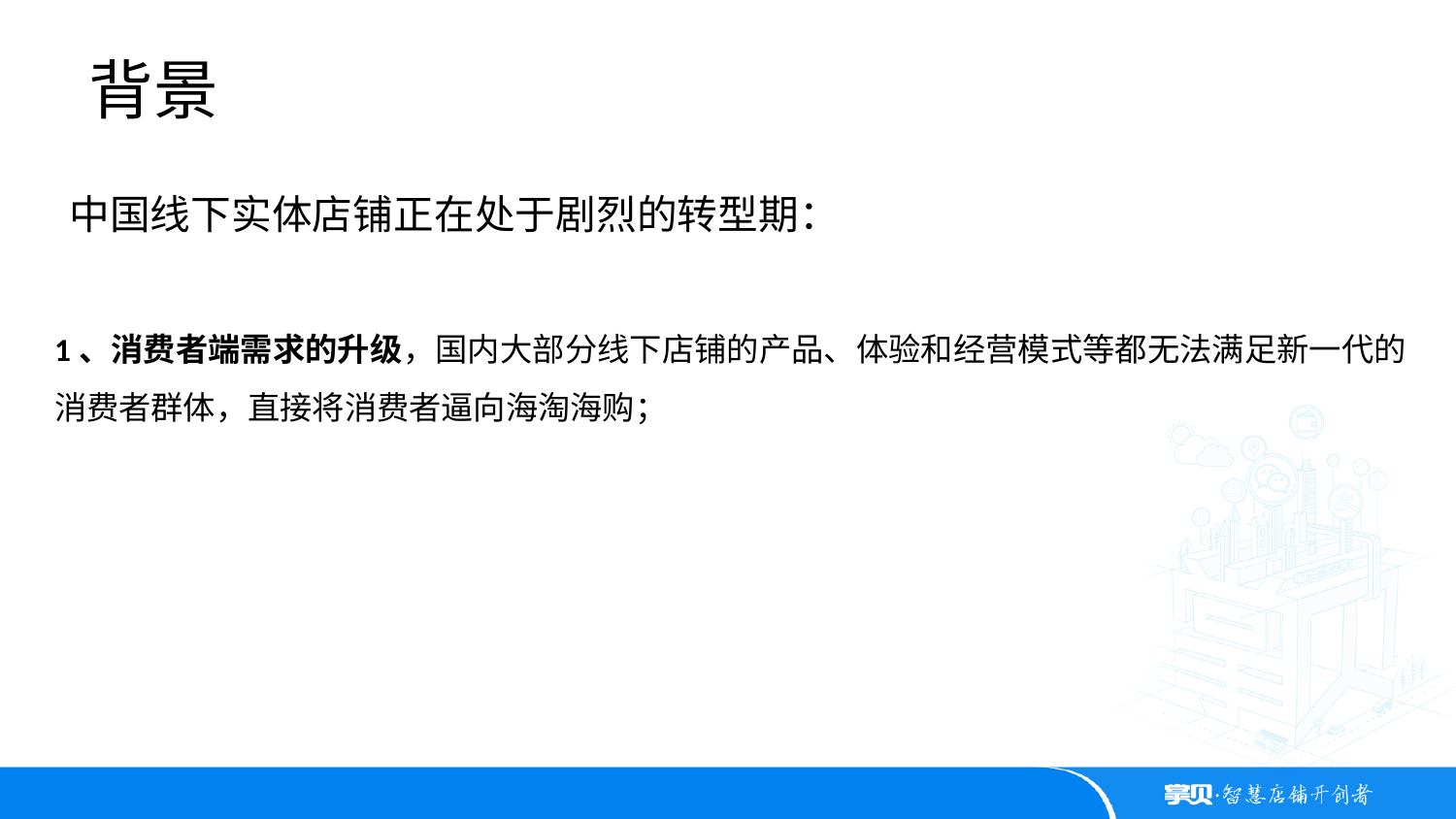

背景
 中国线下实体店铺正在处于剧烈的转型期：

1、消费者端需求的升级，国内大部分线下店铺的产品、体验和经营模式等都无法满足新一代的消费者群体，直接将消费者逼向海淘海购；